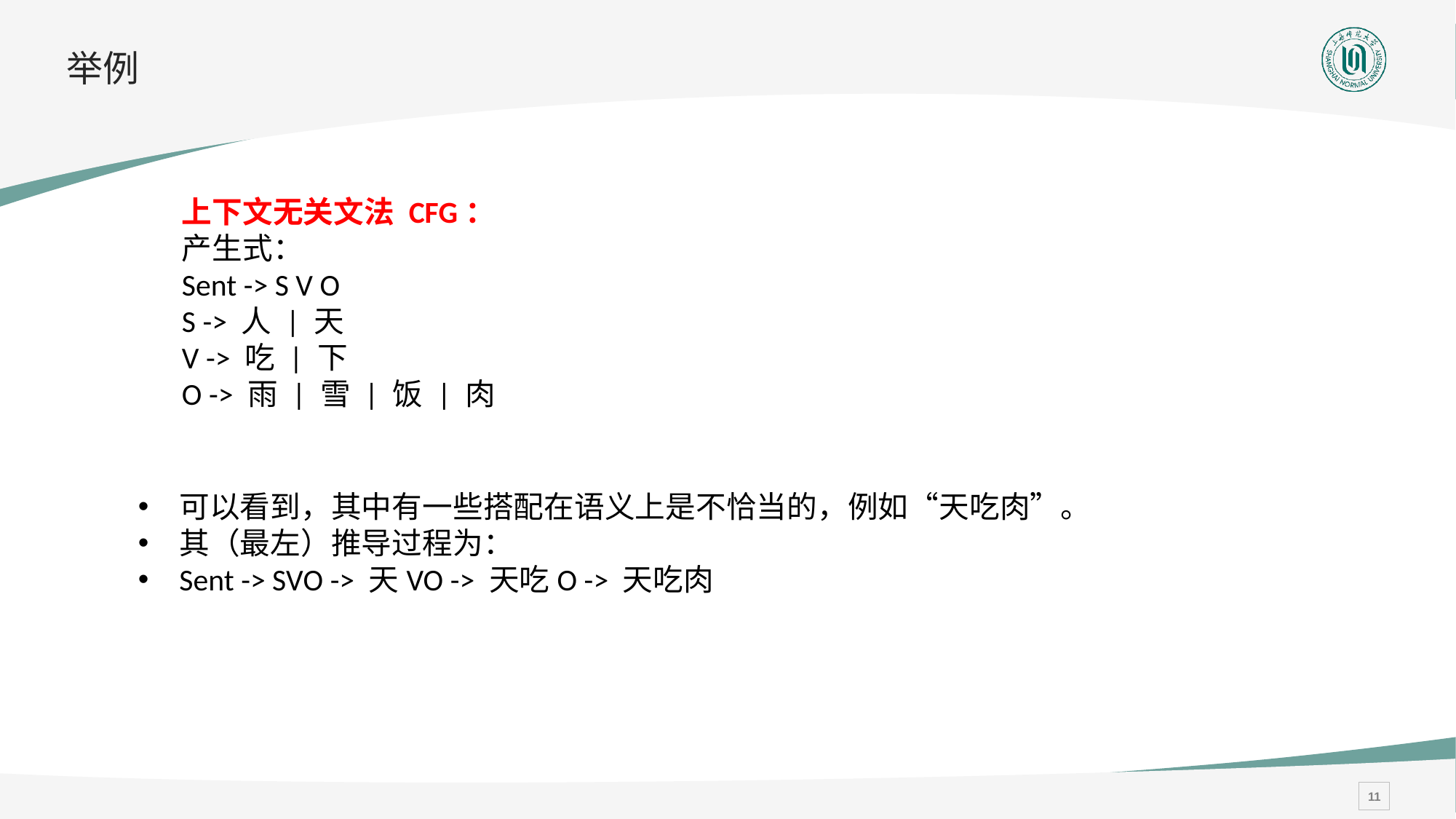

# 举例
上下文无关文法 CFG：
产生式：
Sent -> S V O
S -> 人 | 天
V -> 吃 | 下
O -> 雨 | 雪 | 饭 | 肉
可以看到，其中有一些搭配在语义上是不恰当的，例如“天吃肉”。
其（最左）推导过程为：
Sent -> SVO -> 天VO -> 天吃O -> 天吃肉